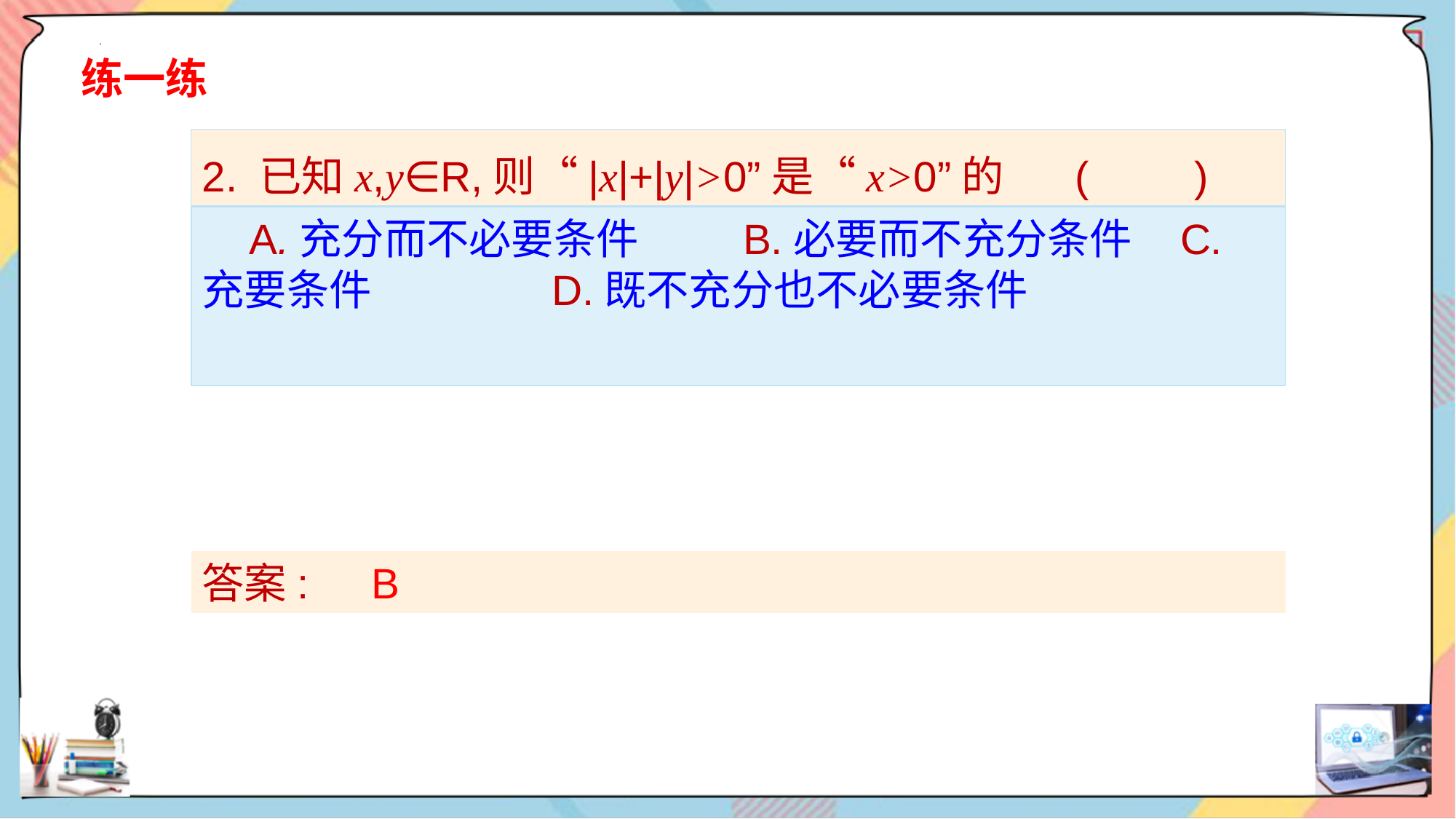

练一练
2. 已知x,y∈R,则“|x|+|y|>0”是“x>0”的	(　　)
    A.充分而不必要条件　　 B.必要而不充分条件    C.充要条件　　         D.既不充分也不必要条件

答案:　B